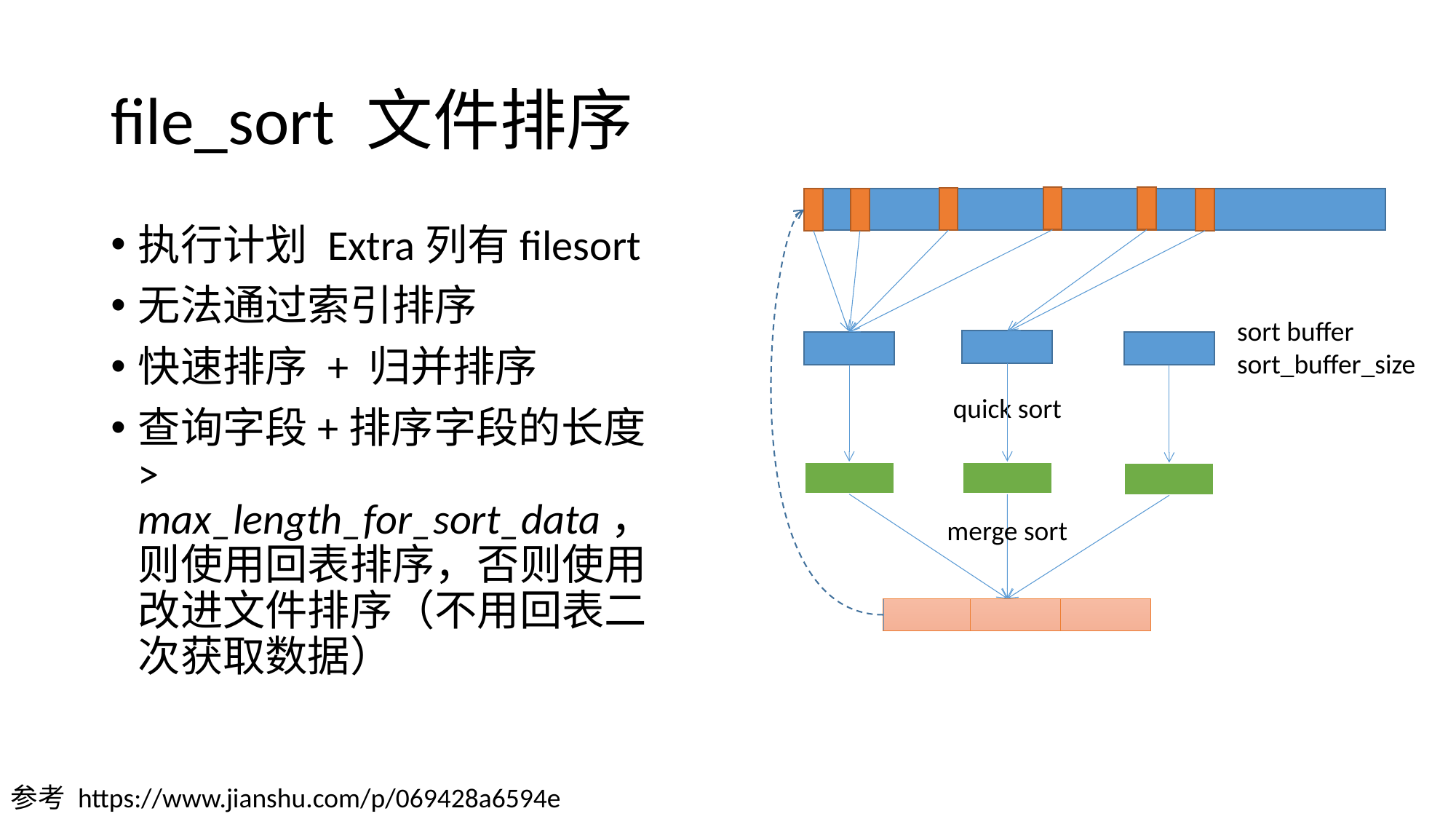

# file_sort 文件排序

执行计划 Extra列有filesort
无法通过索引排序
快速排序 + 归并排序
查询字段+排序字段的长度> max_length_for_sort_data， 则使用回表排序，否则使用改进文件排序（不用回表二次获取数据）
sort buffer
sort_buffer_size

quick sort

merge sort

参考 https://www.jianshu.com/p/069428a6594e